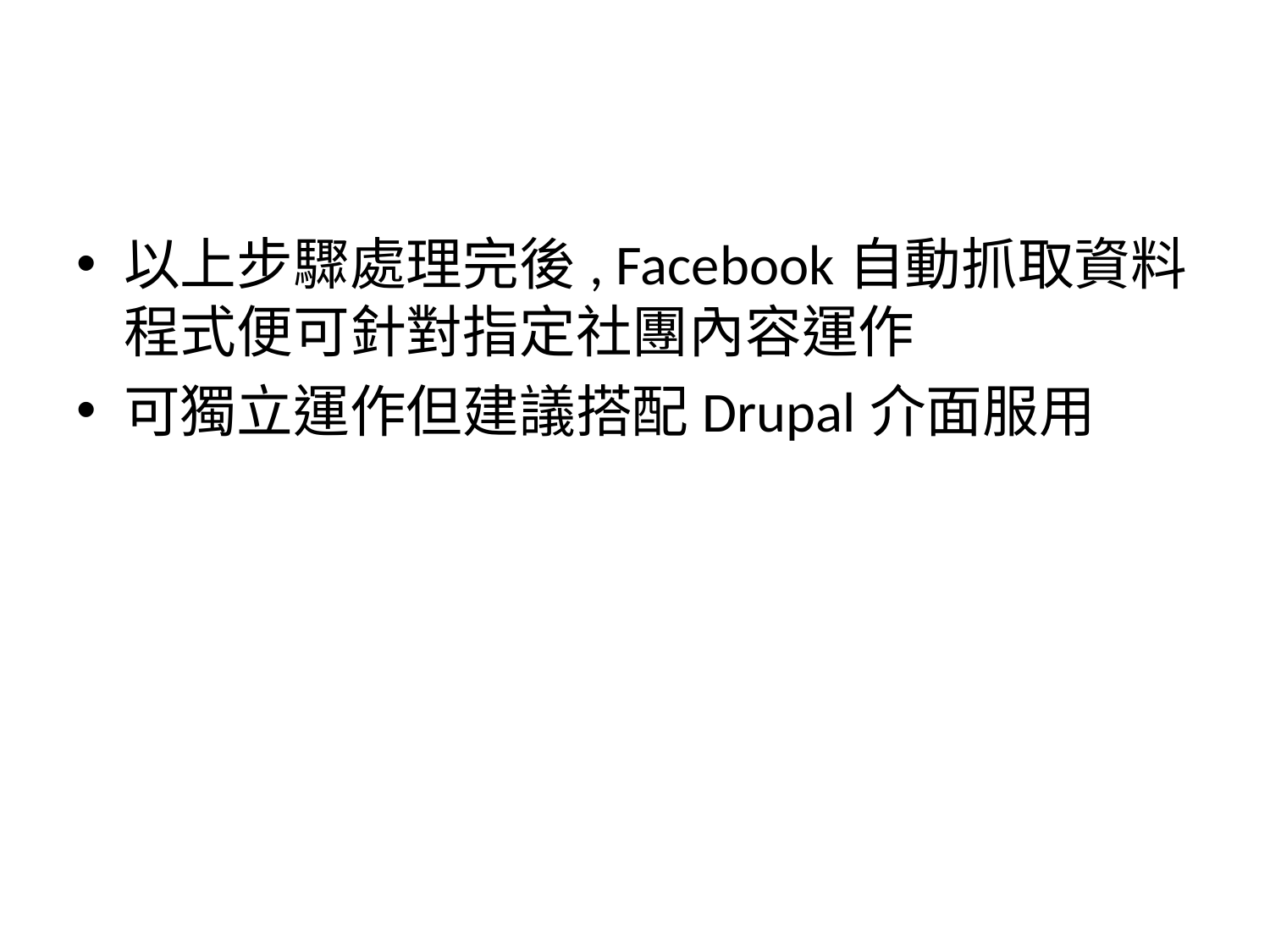

#
以上步驟處理完後, Facebook自動抓取資料程式便可針對指定社團內容運作
可獨立運作但建議搭配Drupal介面服用